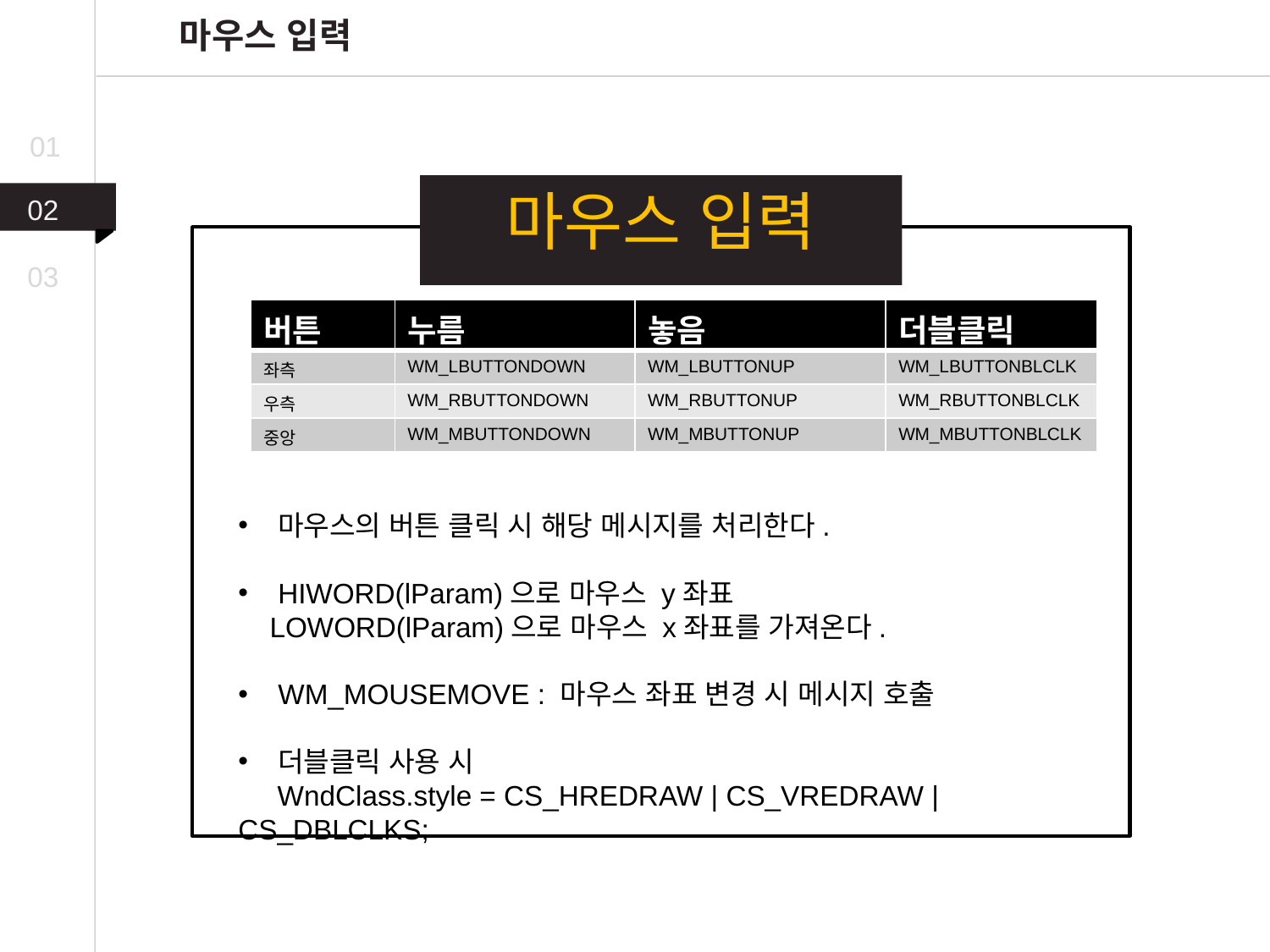

마우스 입력
01
마우스 입력

02

03

마우스의 버튼 클릭 시 해당 메시지를 처리한다.

HIWORD(lParam)으로 마우스 y좌표
    LOWORD(lParam)으로 마우스 x좌표를 가져온다.

WM_MOUSEMOVE : 마우스 좌표 변경 시 메시지 호출

더블클릭 사용 시
     WndClass.style = CS_HREDRAW | CS_VREDRAW | CS_DBLCLKS;
| 버튼 | 누름 | 놓음 | 더블클릭 |
| --- | --- | --- | --- |
| 좌측 | WM\_LBUTTONDOWN | WM\_LBUTTONUP | WM\_LBUTTONBLCLK |
| 우측 | WM\_RBUTTONDOWN | WM\_RBUTTONUP | WM\_RBUTTONBLCLK |
| 중앙 | WM\_MBUTTONDOWN | WM\_MBUTTONUP | WM\_MBUTTONBLCLK |